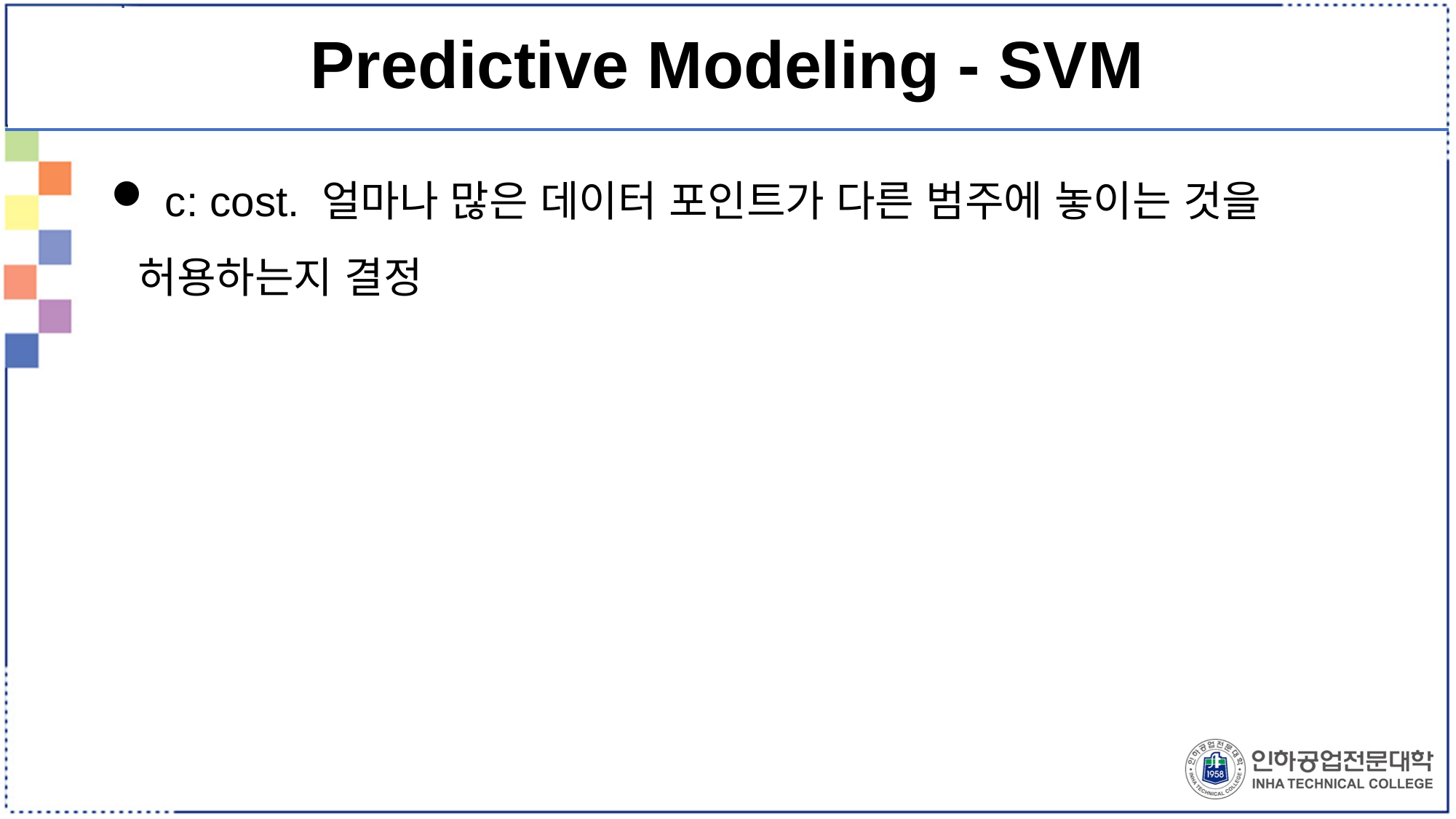

# Predictive Modeling - SVM
 c: cost. 얼마나 많은 데이터 포인트가 다른 범주에 놓이는 것을 허용하는지 결정